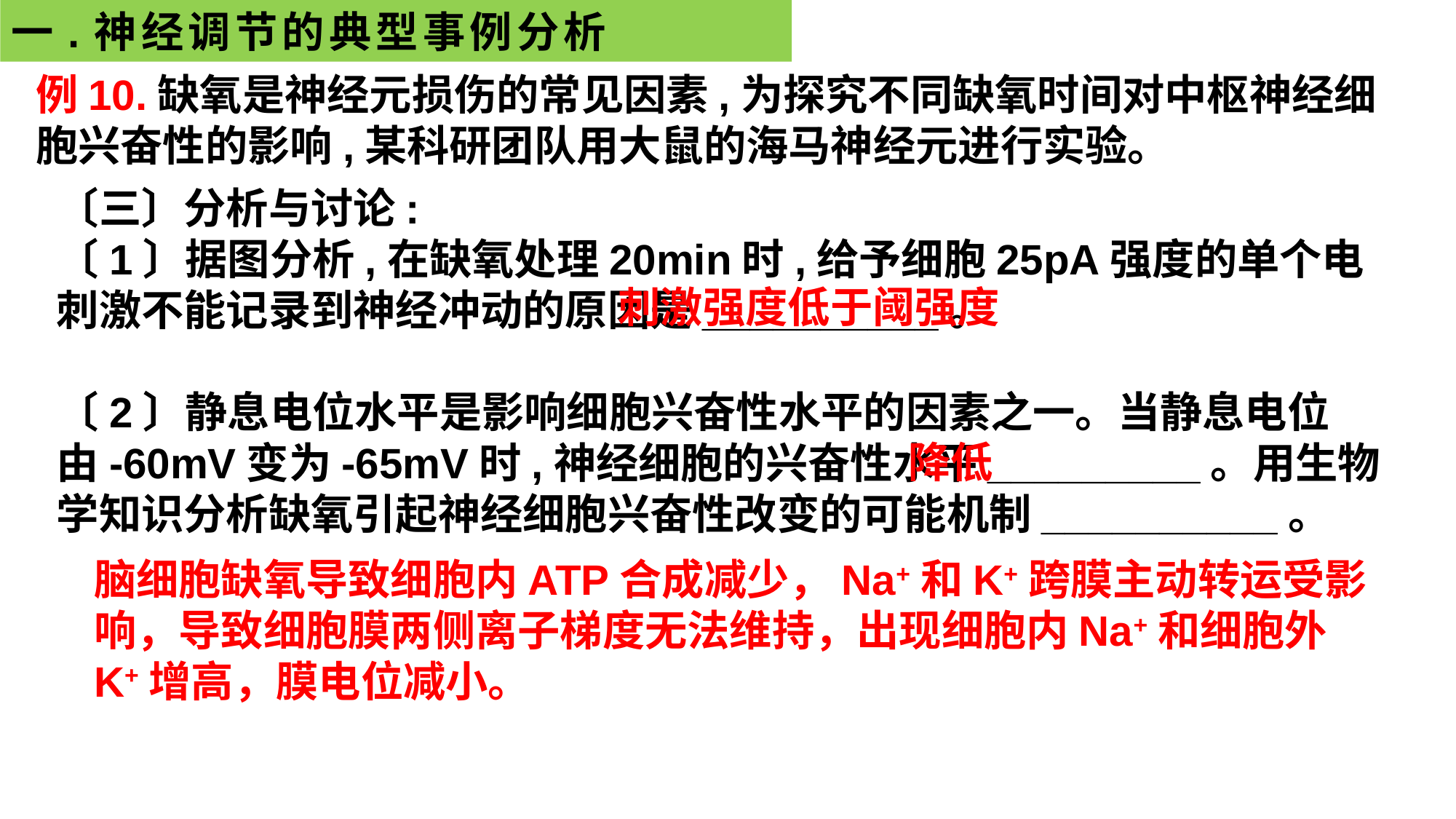

一.神经调节的典型事例分析
例10.缺氧是神经元损伤的常见因素,为探究不同缺氧时间对中枢神经细胞兴奋性的影响,某科研团队用大鼠的海马神经元进行实验。
〔三〕分析与讨论:
〔1〕据图分析,在缺氧处理20min时,给予细胞25pA强度的单个电刺激不能记录到神经冲动的原因是__________。

〔2〕静息电位水平是影响细胞兴奋性水平的因素之一。当静息电位由-60mV变为-65mV时,神经细胞的兴奋性水平_________。用生物学知识分析缺氧引起神经细胞兴奋性改变的可能机制__________。
刺激强度低于阈强度
降低
脑细胞缺氧导致细胞内ATP合成减少，Na+和K+跨膜主动转运受影响，导致细胞膜两侧离子梯度无法维持，出现细胞内Na+和细胞外K+增高，膜电位减小。